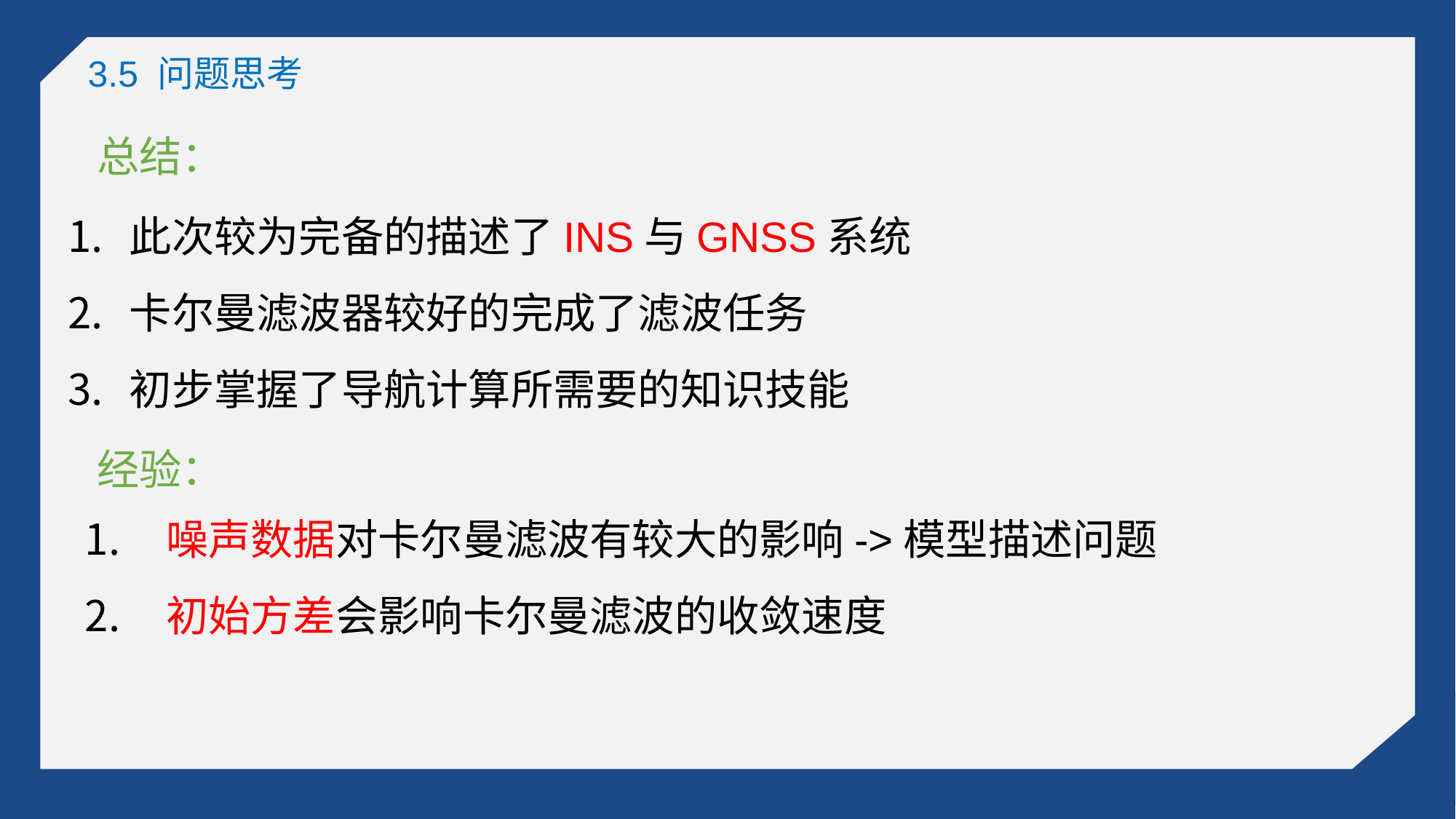

3.5 问题思考
总结：
此次较为完备的描述了INS与GNSS系统
卡尔曼滤波器较好的完成了滤波任务
初步掌握了导航计算所需要的知识技能
经验：
 噪声数据对卡尔曼滤波有较大的影响->模型描述问题
 初始方差会影响卡尔曼滤波的收敛速度